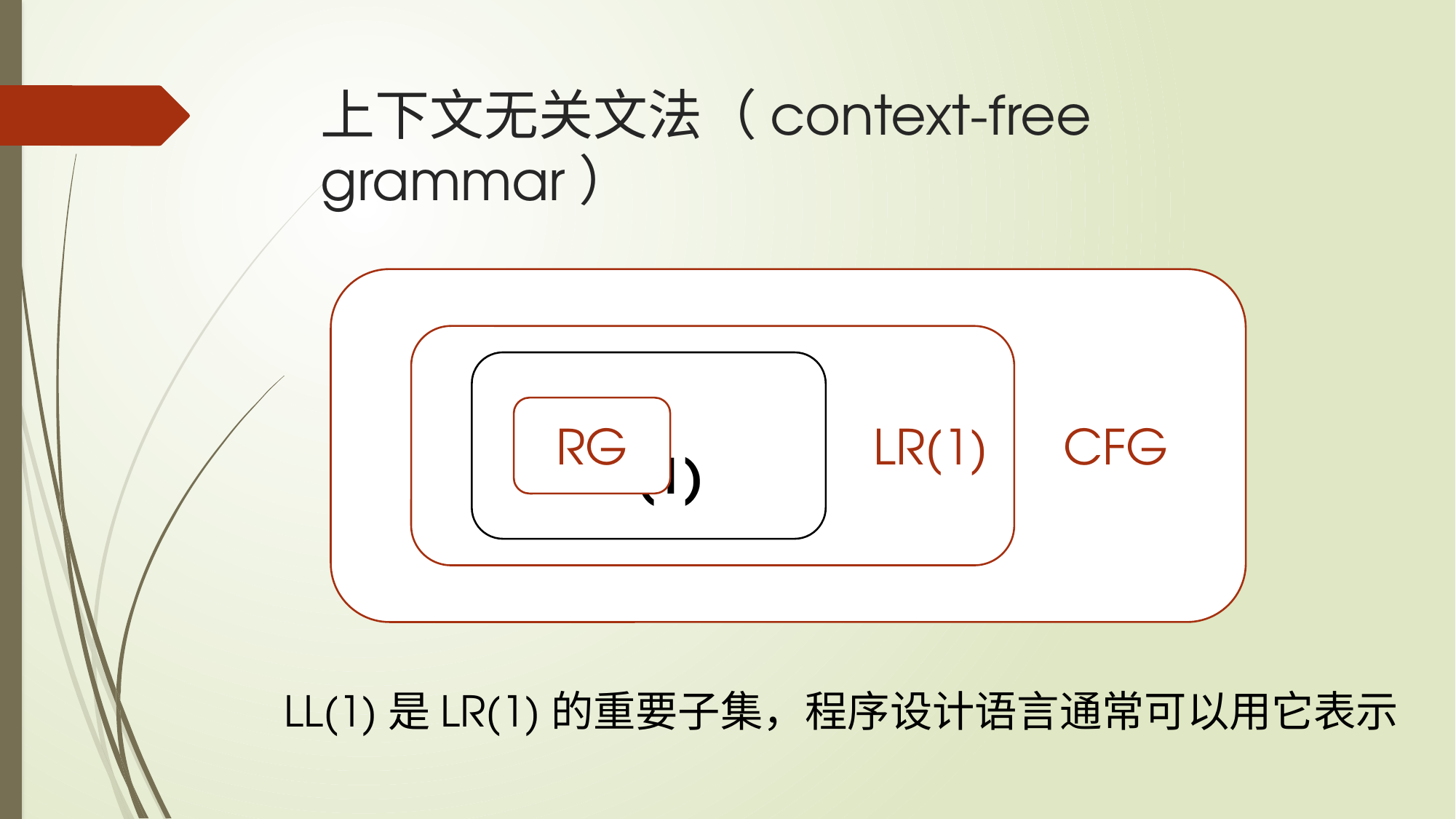

# 上下文无关文法（context-free grammar）
						CFG
				LR(1)
		LL(1)
RG
LL(1)是LR(1)的重要子集，程序设计语言通常可以用它表示